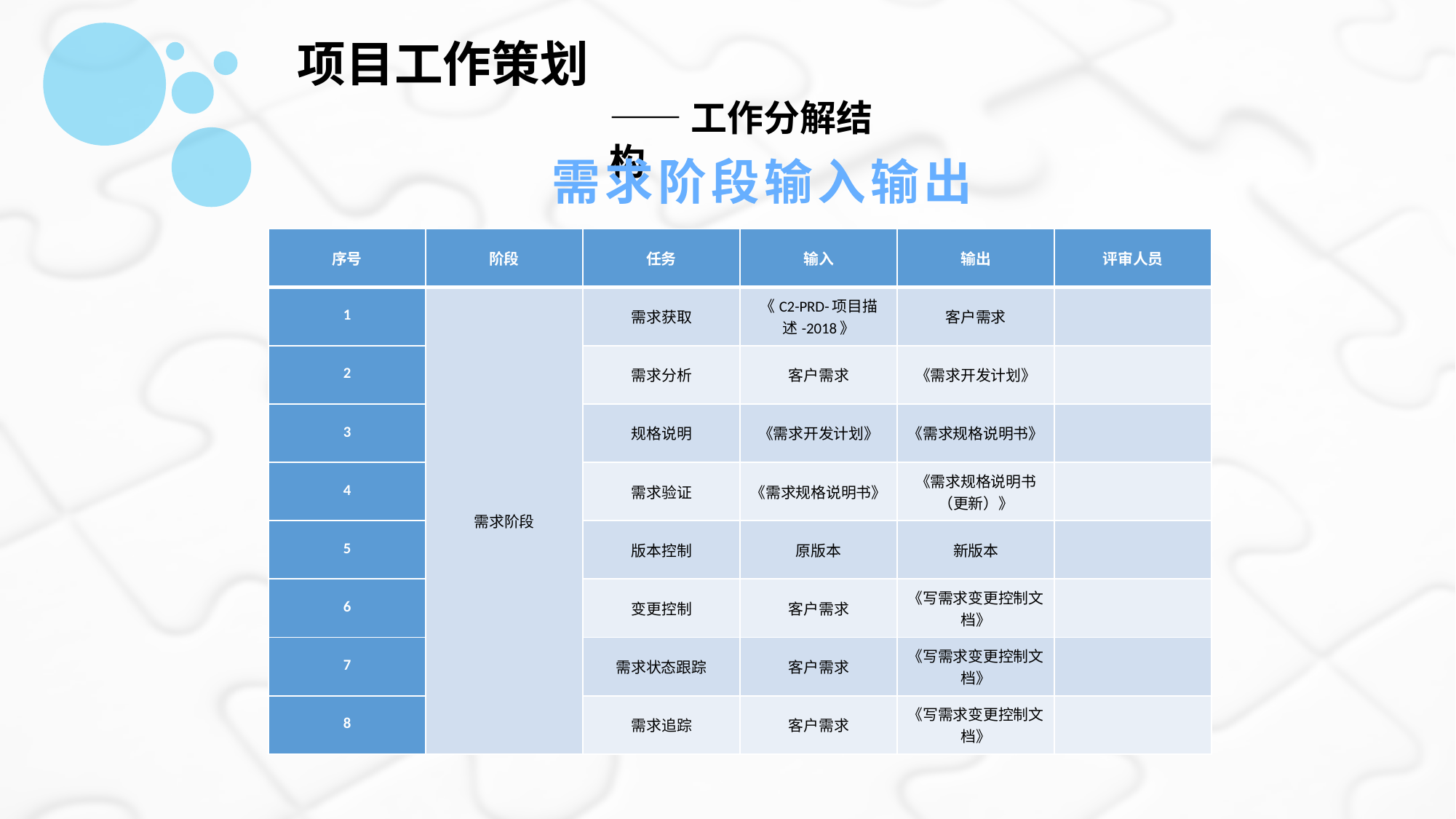

项目工作策划
——工作分解结构
需求阶段输入输出
| 序号 | 阶段 | 任务 | 输入 | 输出 | 评审人员 |
| --- | --- | --- | --- | --- | --- |
| 1 | 需求阶段 | 需求获取 | 《C2-PRD-项目描述-2018》 | 客户需求 |  |
| 2 |  | 需求分析 | 客户需求 | 《需求开发计划》 |  |
| 3 |  | 规格说明 | 《需求开发计划》 | 《需求规格说明书》 |  |
| 4 |  | 需求验证 | 《需求规格说明书》 | 《需求规格说明书（更新）》 |  |
| 5 |  | 版本控制 | 原版本 | 新版本 |  |
| 6 |  | 变更控制 | 客户需求 | 《写需求变更控制文档》 |  |
| 7 |  | 需求状态跟踪 | 客户需求 | 《写需求变更控制文档》 |  |
| 8 |  | 需求追踪 | 客户需求 | 《写需求变更控制文档》 |  |